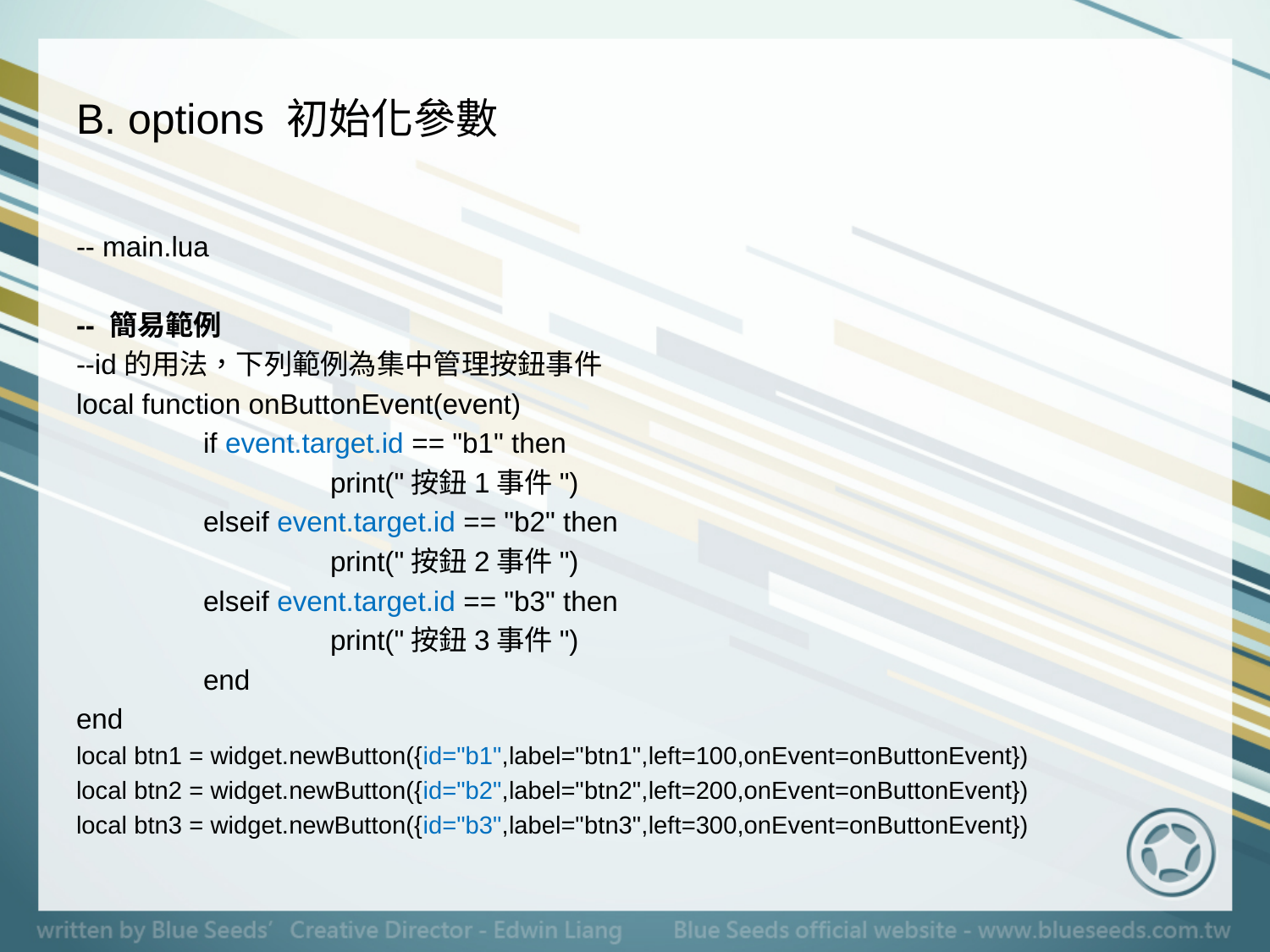

# B. options 初始化參數
-- main.lua

-- 簡易範例
--id的用法，下列範例為集中管理按鈕事件
local function onButtonEvent(event)
	if event.target.id == "b1" then
		print("按鈕1事件")
	elseif event.target.id == "b2" then
		print("按鈕2事件")
	elseif event.target.id == "b3" then
		print("按鈕3事件")
	end
end
local btn1 = widget.newButton({id="b1",label="btn1",left=100,onEvent=onButtonEvent})
local btn2 = widget.newButton({id="b2",label="btn2",left=200,onEvent=onButtonEvent})
local btn3 = widget.newButton({id="b3",label="btn3",left=300,onEvent=onButtonEvent})